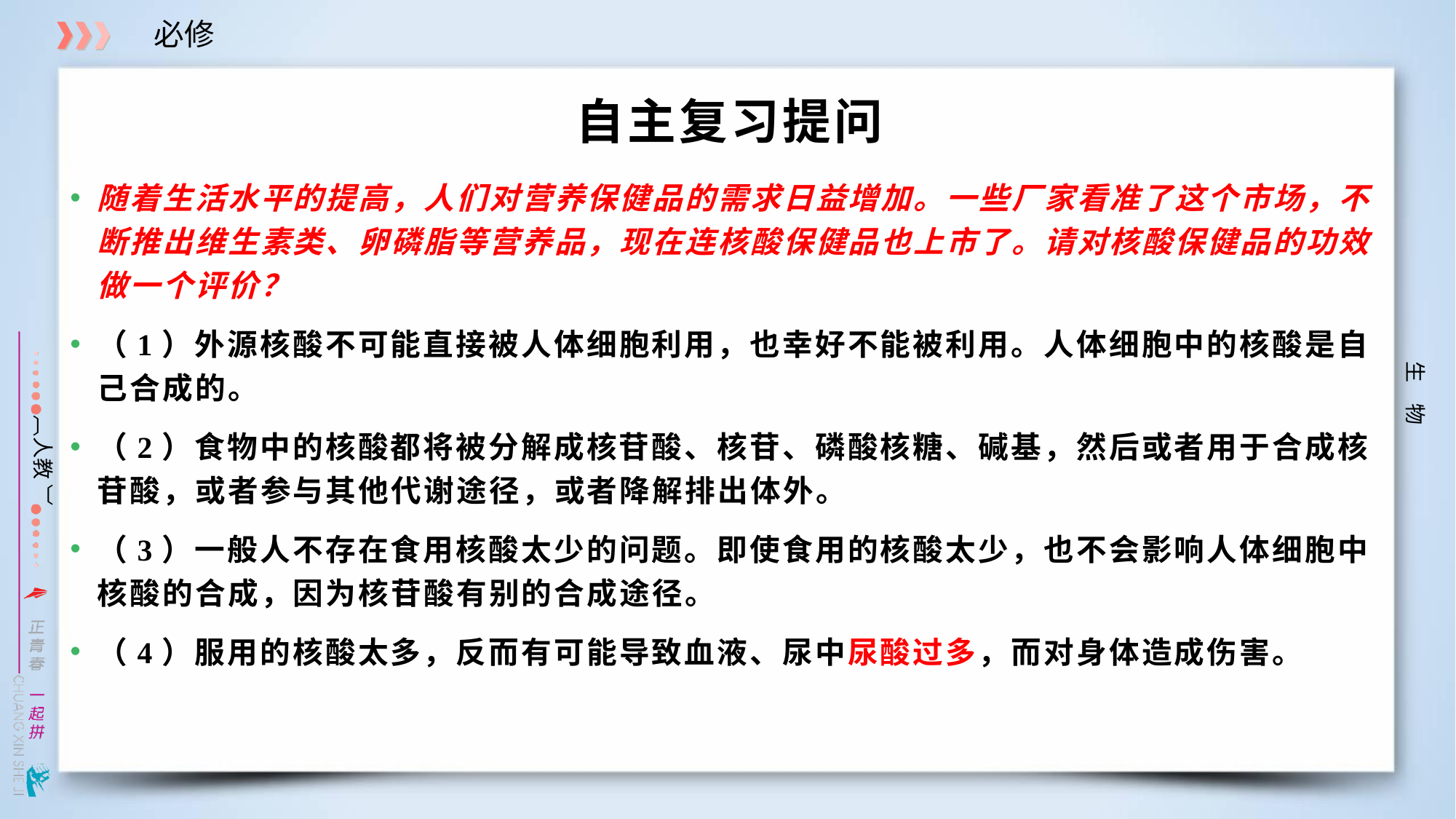

# 自主复习提问
随着生活水平的提高，人们对营养保健品的需求日益增加。一些厂家看准了这个市场，不断推出维生素类、卵磷脂等营养品，现在连核酸保健品也上市了。请对核酸保健品的功效做一个评价？
（1）外源核酸不可能直接被人体细胞利用，也幸好不能被利用。人体细胞中的核酸是自己合成的。
（2）食物中的核酸都将被分解成核苷酸、核苷、磷酸核糖、碱基，然后或者用于合成核苷酸，或者参与其他代谢途径，或者降解排出体外。
（3）一般人不存在食用核酸太少的问题。即使食用的核酸太少，也不会影响人体细胞中核酸的合成，因为核苷酸有别的合成途径。
（4）服用的核酸太多，反而有可能导致血液、尿中尿酸过多，而对身体造成伤害。